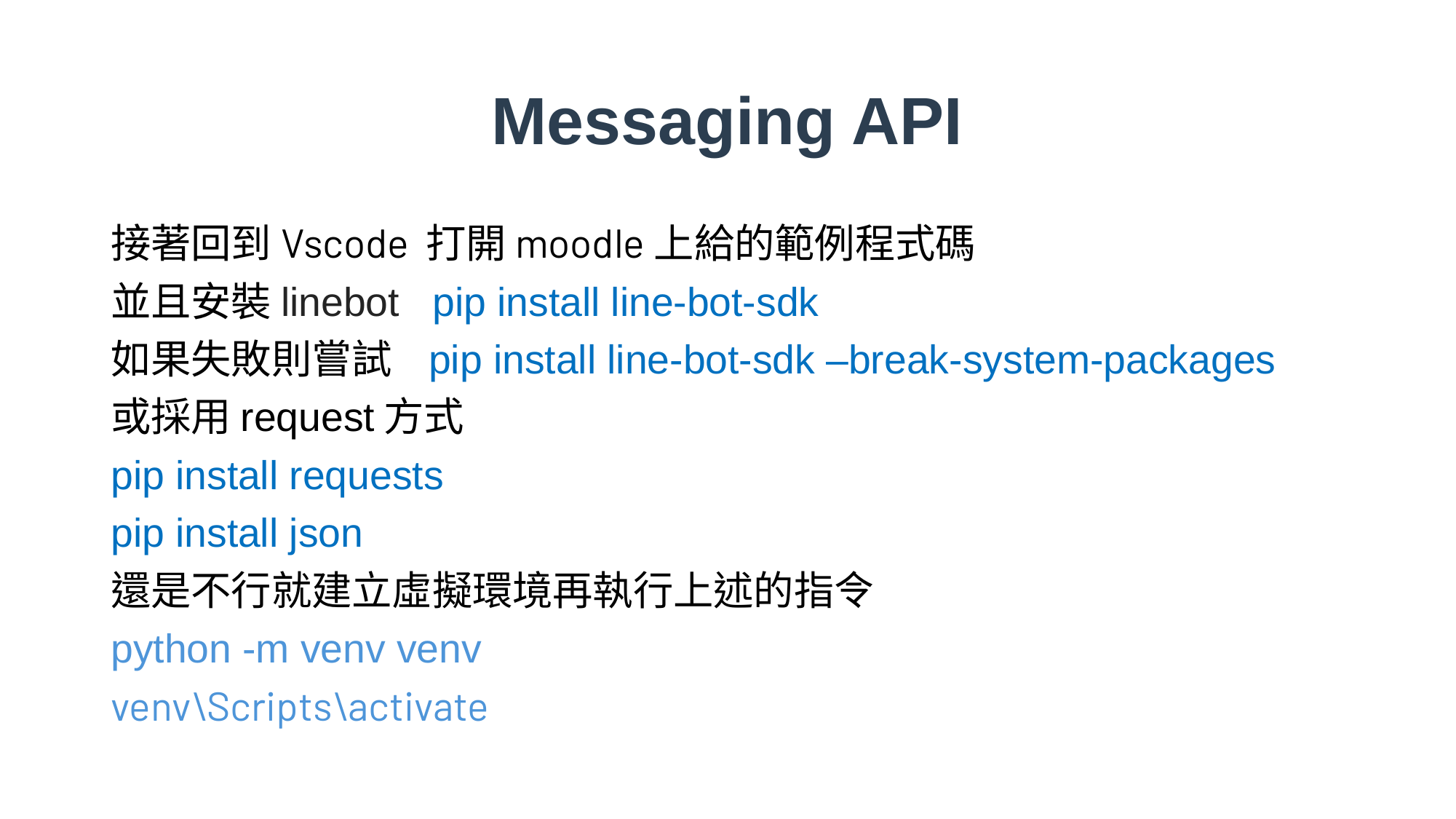

# Messaging API
接著回到Vscode 打開moodle上給的範例程式碼
並且安裝linebot   pip install line-bot-sdk
如果失敗則嘗試   pip install line-bot-sdk –break-system-packages
或採用request方式
pip install requests
pip install json
還是不行就建立虛擬環境再執行上述的指令
python -m venv venv
venv\Scripts\activate